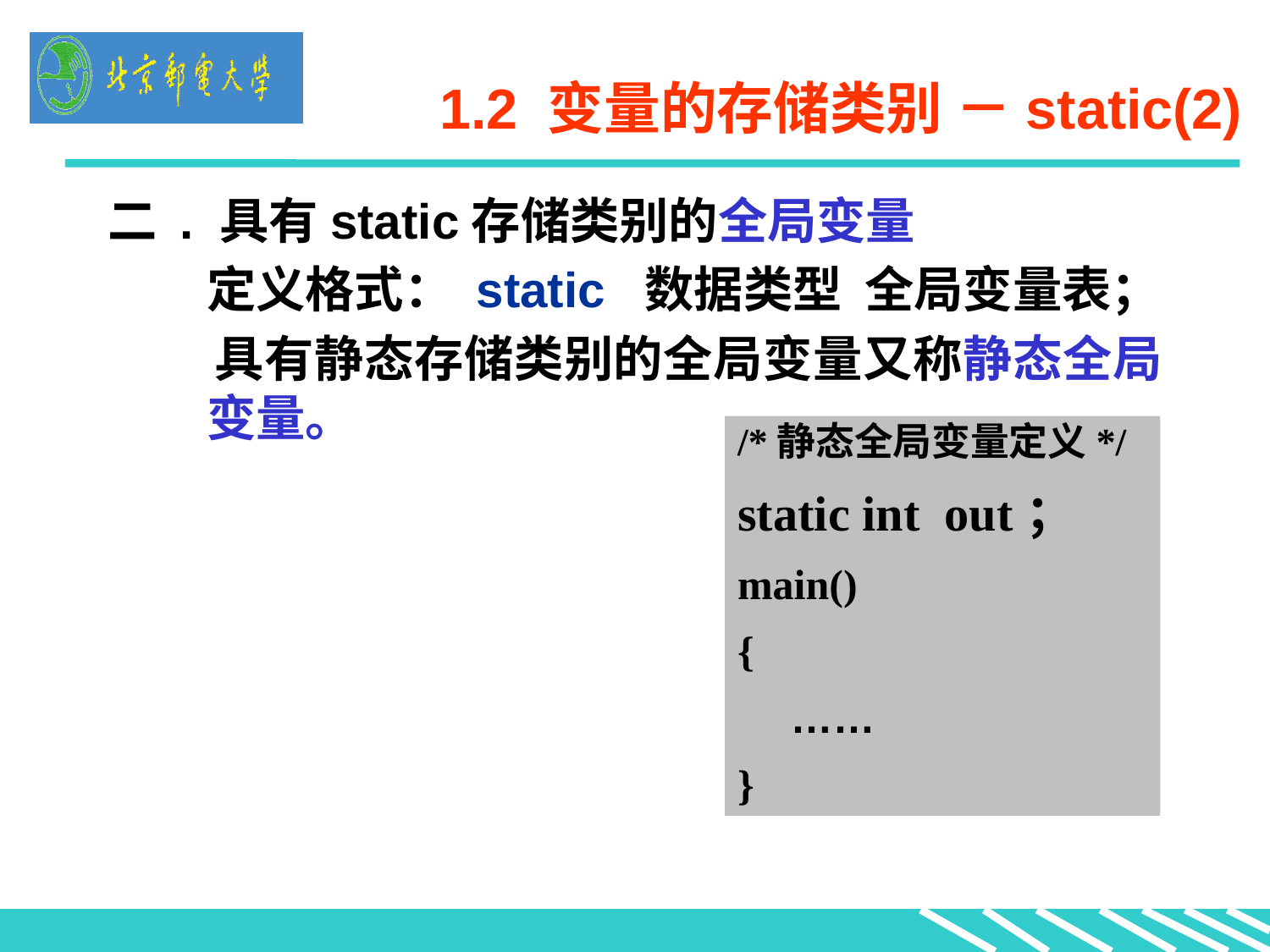

# 1.2 变量的存储类别 －static(2)
二 . 具有static存储类别的全局变量
	定义格式： static  数据类型  全局变量表；
        具有静态存储类别的全局变量又称静态全局变量。

/*静态全局变量定义*/
static int  out；
main()
{
     ……
}